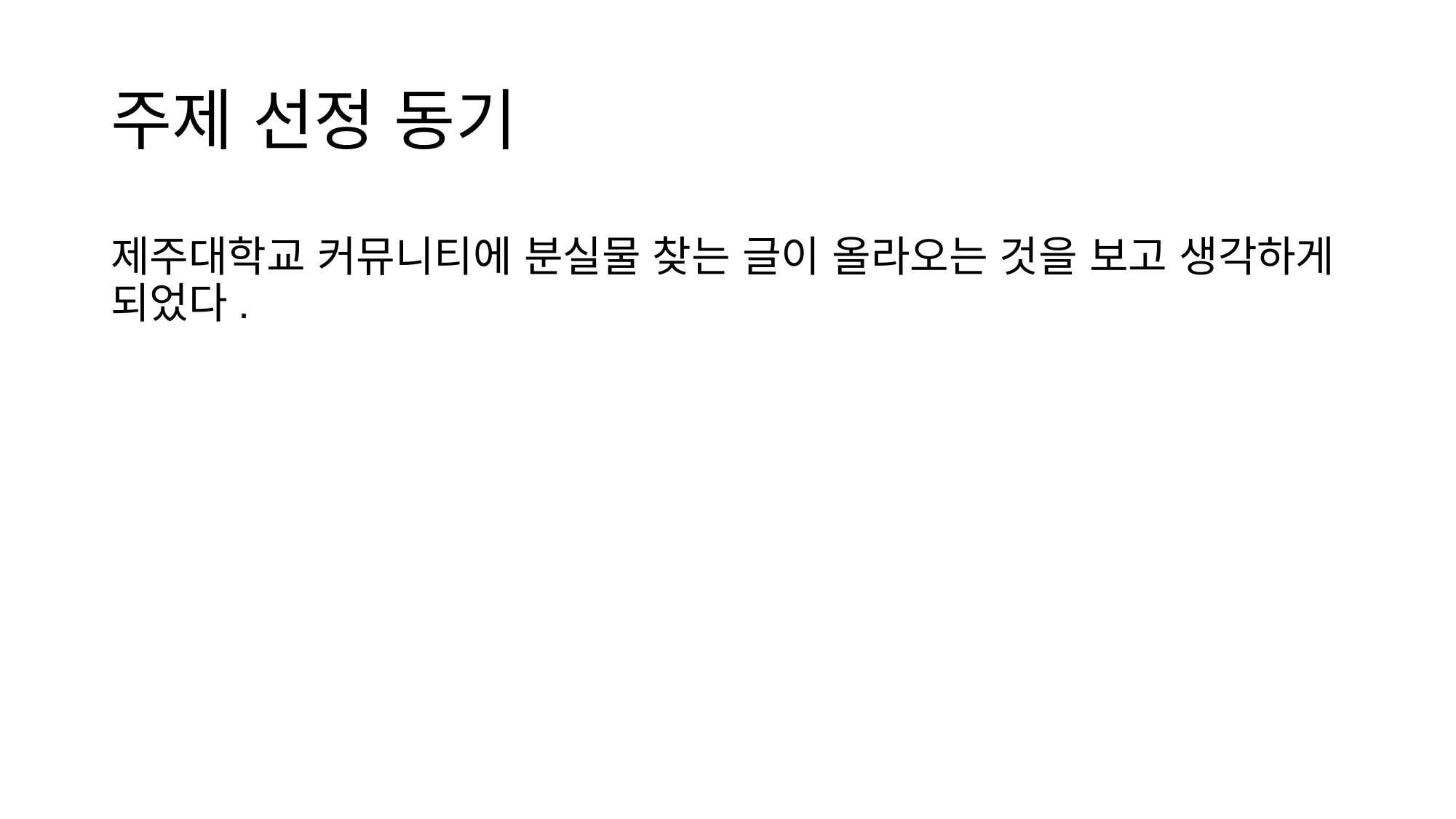

# 주제 선정 동기
제주대학교 커뮤니티에 분실물 찾는 글이 올라오는 것을 보고 생각하게 되었다.